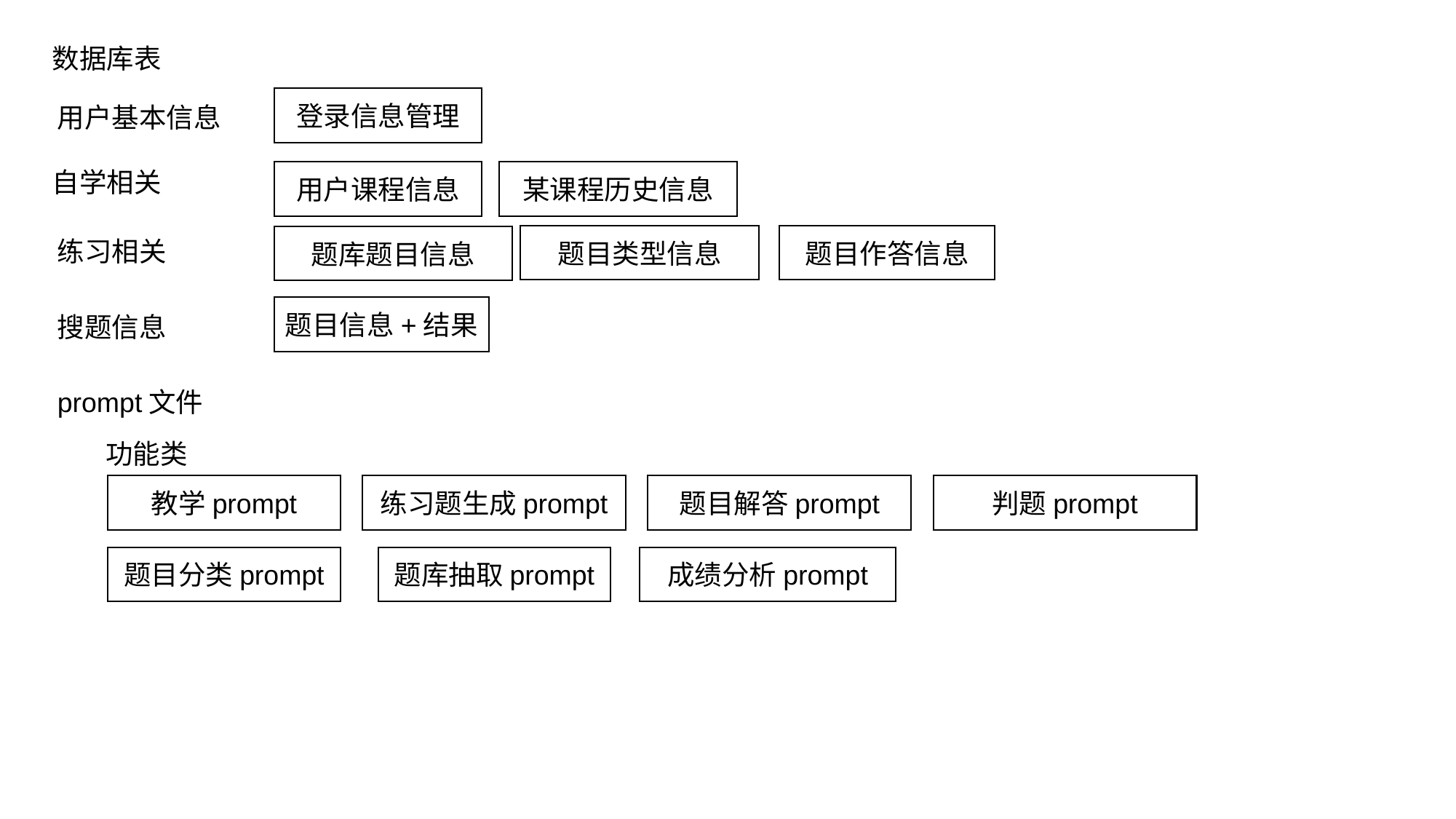

数据库表
登录信息管理
用户基本信息
自学相关
用户课程信息
某课程历史信息
题目作答信息
题目类型信息
题库题目信息
练习相关
题目信息+结果
搜题信息
prompt文件
功能类
判题prompt
练习题生成prompt
题目解答prompt
教学prompt
题目分类prompt
成绩分析prompt
题库抽取prompt